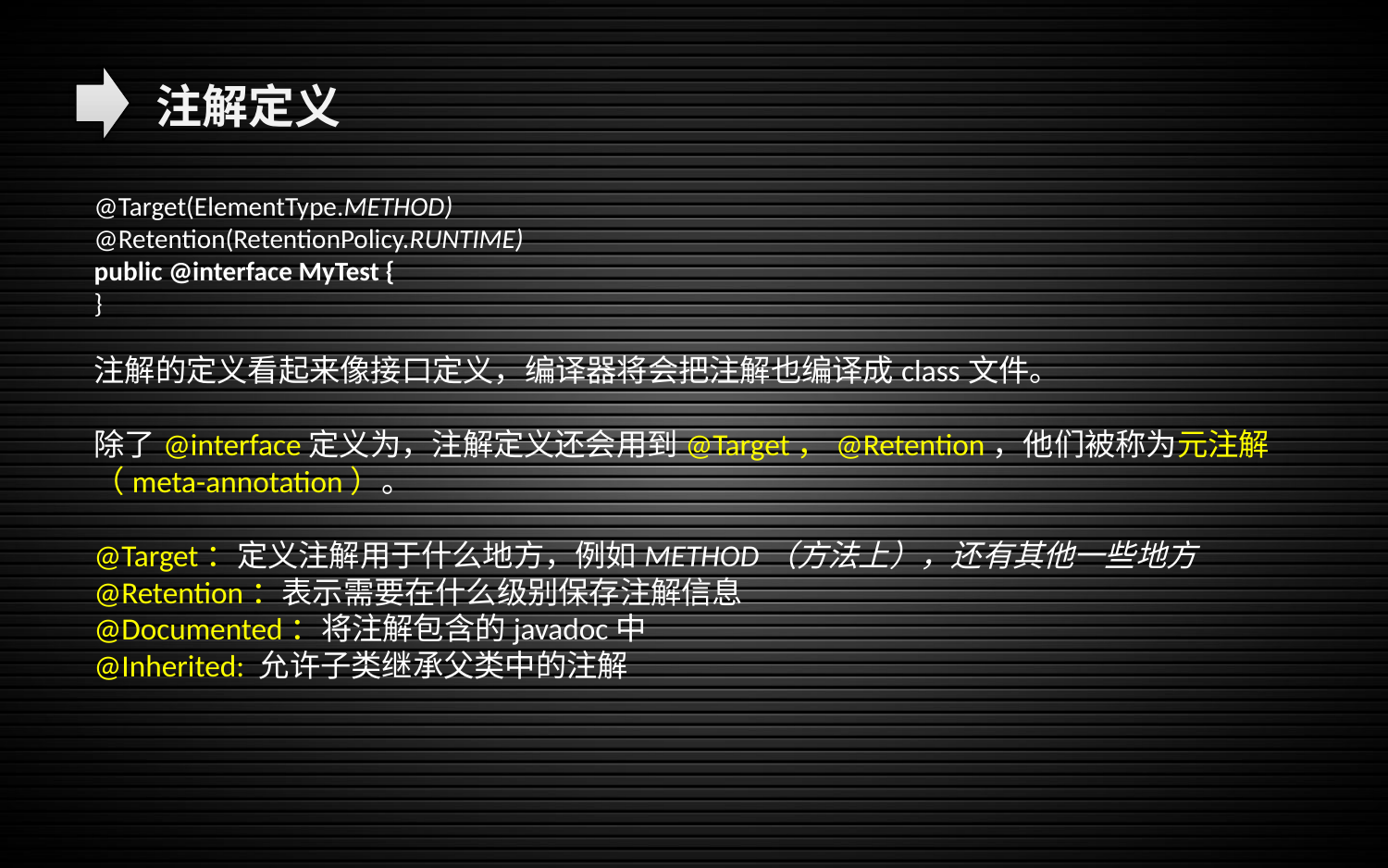

注解定义
@Target(ElementType.METHOD)
@Retention(RetentionPolicy.RUNTIME)
public @interface MyTest {
}

注解的定义看起来像接口定义，编译器将会把注解也编译成class文件。

除了@interface定义为，注解定义还会用到@Target，@Retention，他们被称为元注解（meta-annotation）。

@Target：定义注解用于什么地方，例如METHOD（方法上），还有其他一些地方
@Retention：表示需要在什么级别保存注解信息
@Documented：将注解包含的javadoc中
@Inherited: 允许子类继承父类中的注解